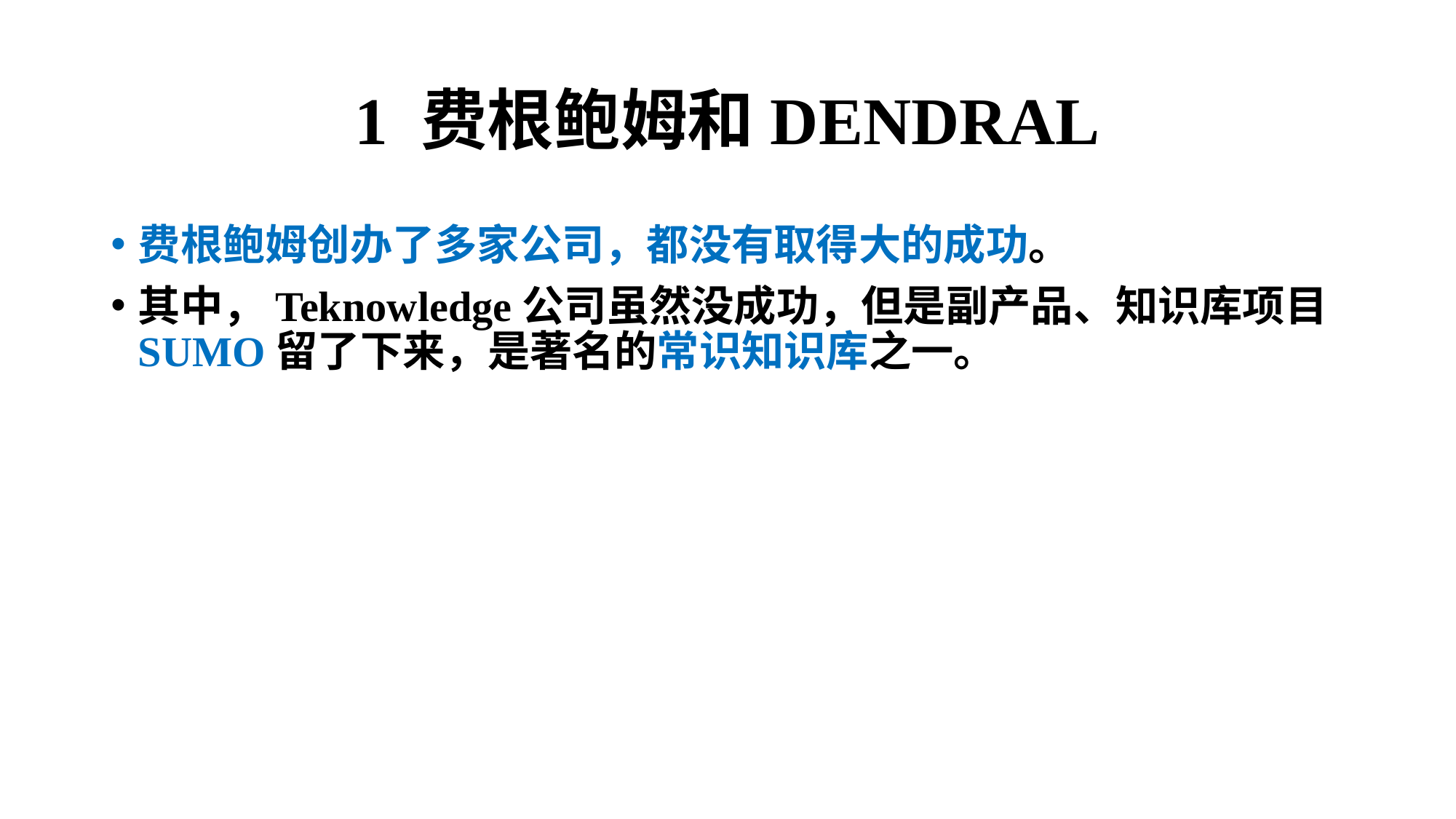

# 1 费根鲍姆和DENDRAL
费根鲍姆创办了多家公司，都没有取得大的成功。
其中，Teknowledge公司虽然没成功，但是副产品、知识库项目SUMO留了下来，是著名的常识知识库之一。